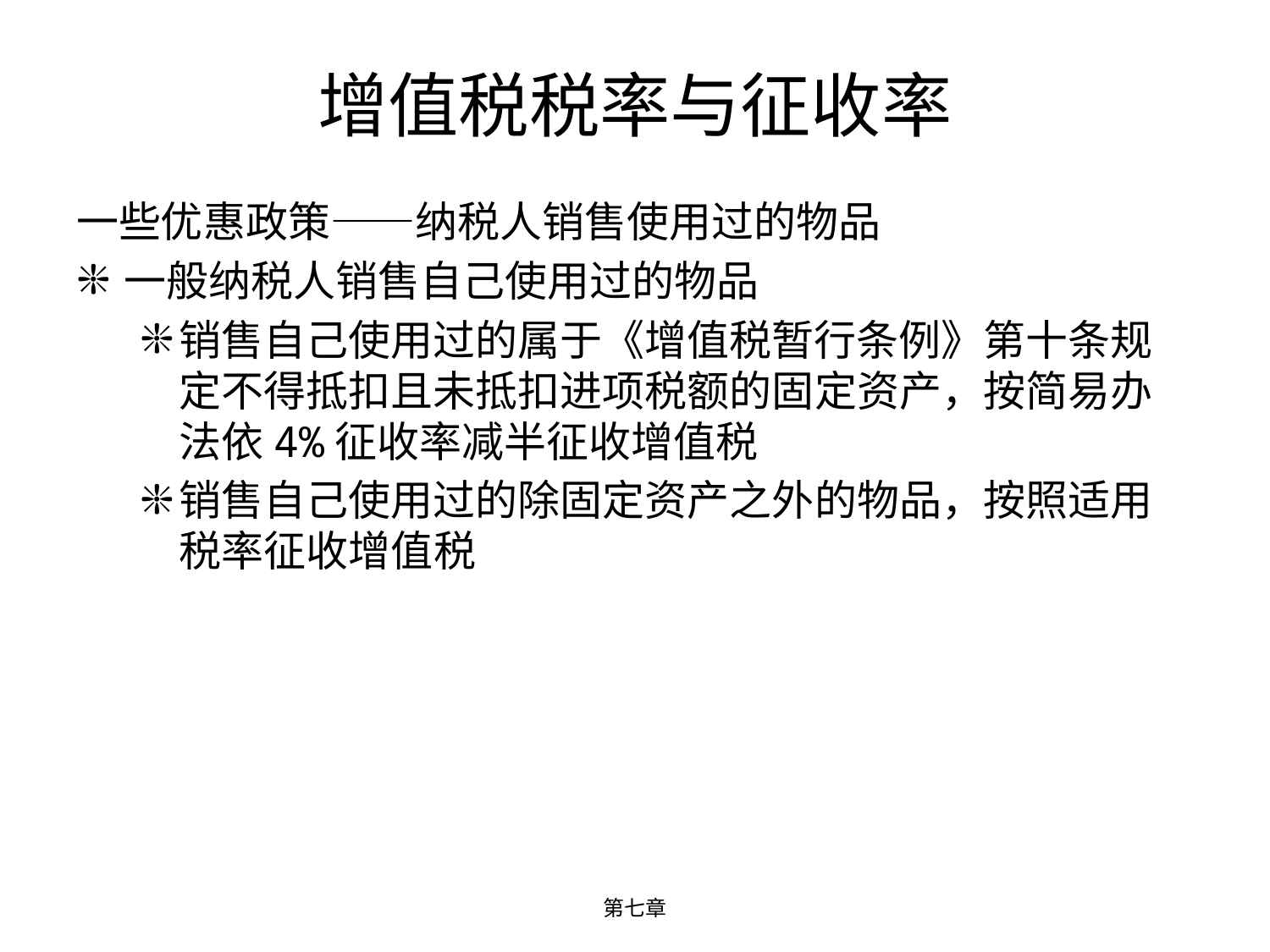

# 增值税税率与征收率
一些优惠政策——纳税人销售使用过的物品
一般纳税人销售自己使用过的物品
销售自己使用过的属于《增值税暂行条例》第十条规定不得抵扣且未抵扣进项税额的固定资产，按简易办法依4%征收率减半征收增值税
销售自己使用过的除固定资产之外的物品，按照适用税率征收增值税

第七章
34